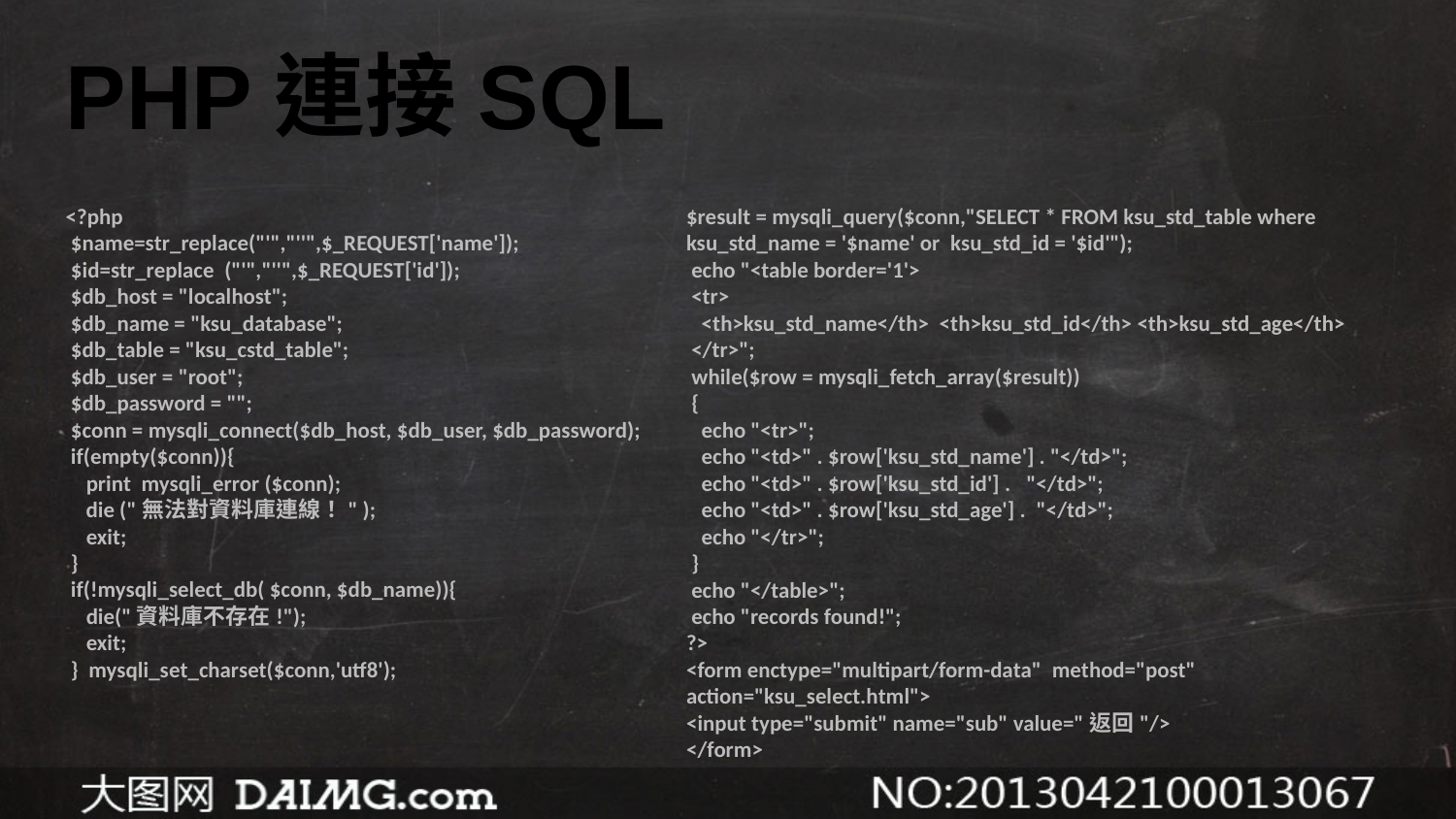

PHP連接SQL
<?php
 $name=str_replace("'","''",$_REQUEST['name']);
 $id=str_replace  ("'","''",$_REQUEST['id']);
 $db_host = "localhost";
 $db_name = "ksu_database";
 $db_table = "ksu_cstd_table";
 $db_user = "root";
 $db_password = "";
 $conn = mysqli_connect($db_host, $db_user, $db_password);
 if(empty($conn)){
    print  mysqli_error ($conn);
    die ("無法對資料庫連線！" );
    exit;
 }  
 if(!mysqli_select_db( $conn, $db_name)){
    die("資料庫不存在!");
    exit;
 }  mysqli_set_charset($conn,'utf8');
$result = mysqli_query($conn,"SELECT * FROM ksu_std_table where ksu_std_name = '$name' or  ksu_std_id = '$id'");
 echo "<table border='1'>
 <tr>
   <th>ksu_std_name</th>  <th>ksu_std_id</th> <th>ksu_std_age</th>
 </tr>";
 while($row = mysqli_fetch_array($result))
 {
   echo "<tr>";
   echo "<td>" . $row['ksu_std_name'] . "</td>";
   echo "<td>" . $row['ksu_std_id'] .   "</td>";
   echo "<td>" . $row['ksu_std_age'] .  "</td>";
   echo "</tr>";
 }
 echo "</table>";
 echo "records found!";
?> 
<form enctype="multipart/form-data"  method="post" action="ksu_select.html">
<input type="submit" name="sub" value="返回"/>
</form>